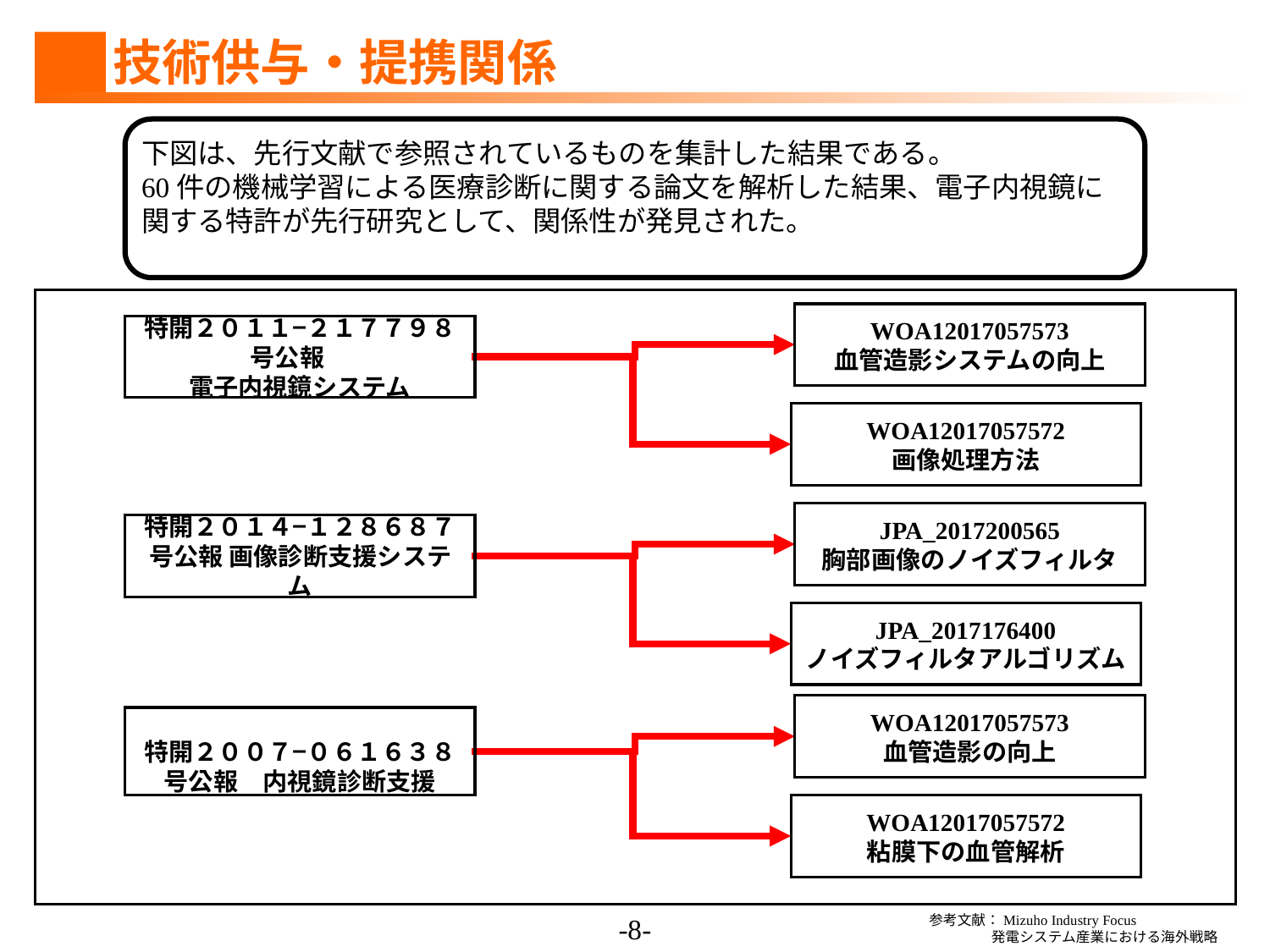

技術供与・提携関係

下図は、先行文献で参照されているものを集計した結果である。
60件の機械学習による医療診断に関する論文を解析した結果、電子内視鏡に関する特許が先行研究として、関係性が発見された。

WOA12017057573
血管造影システムの向上
特開２０１１−２１７７９８号公報
電子内視鏡システム
WOA12017057572
画像処理方法
JPA_2017200565
胸部画像のノイズフィルタ
特開２０１４−１２８６８７号公報 画像診断支援システム
JPA_2017176400
ノイズフィルタアルゴリズム
WOA12017057573
血管造影の向上

特開２００７−０６１６３８号公報　内視鏡診断支援
WOA12017057572
粘膜下の血管解析
参考文献：Mizuho Industry Focus
	発電システム産業における海外戦略
-8-